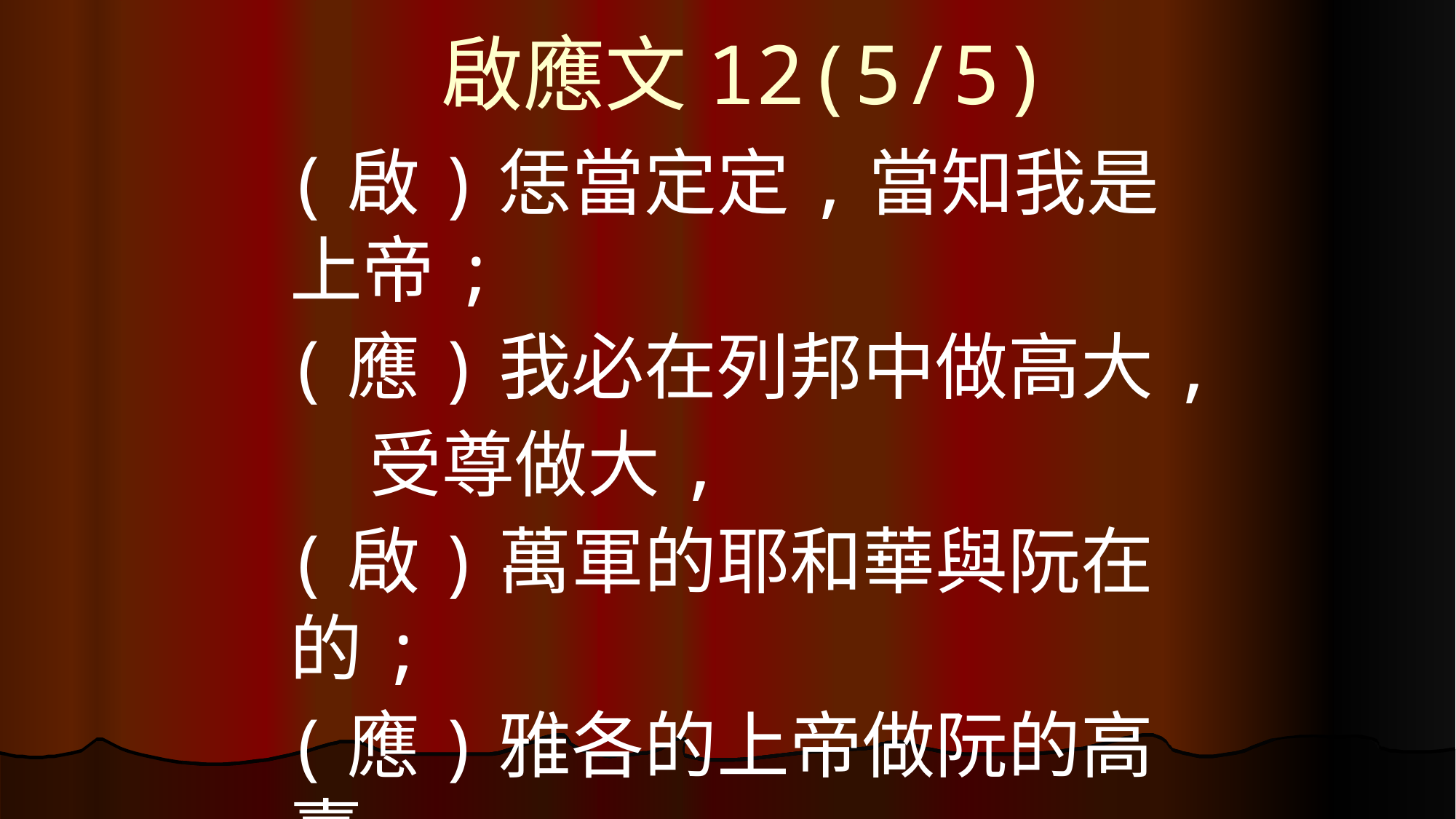

# 啟應文12(5/5)
(啟)恁當定定,當知我是上帝;
(應)我必在列邦中做高大,
    受尊做大,
(啟)萬軍的耶和華與阮在的;
(應)雅各的上帝做阮的高臺.